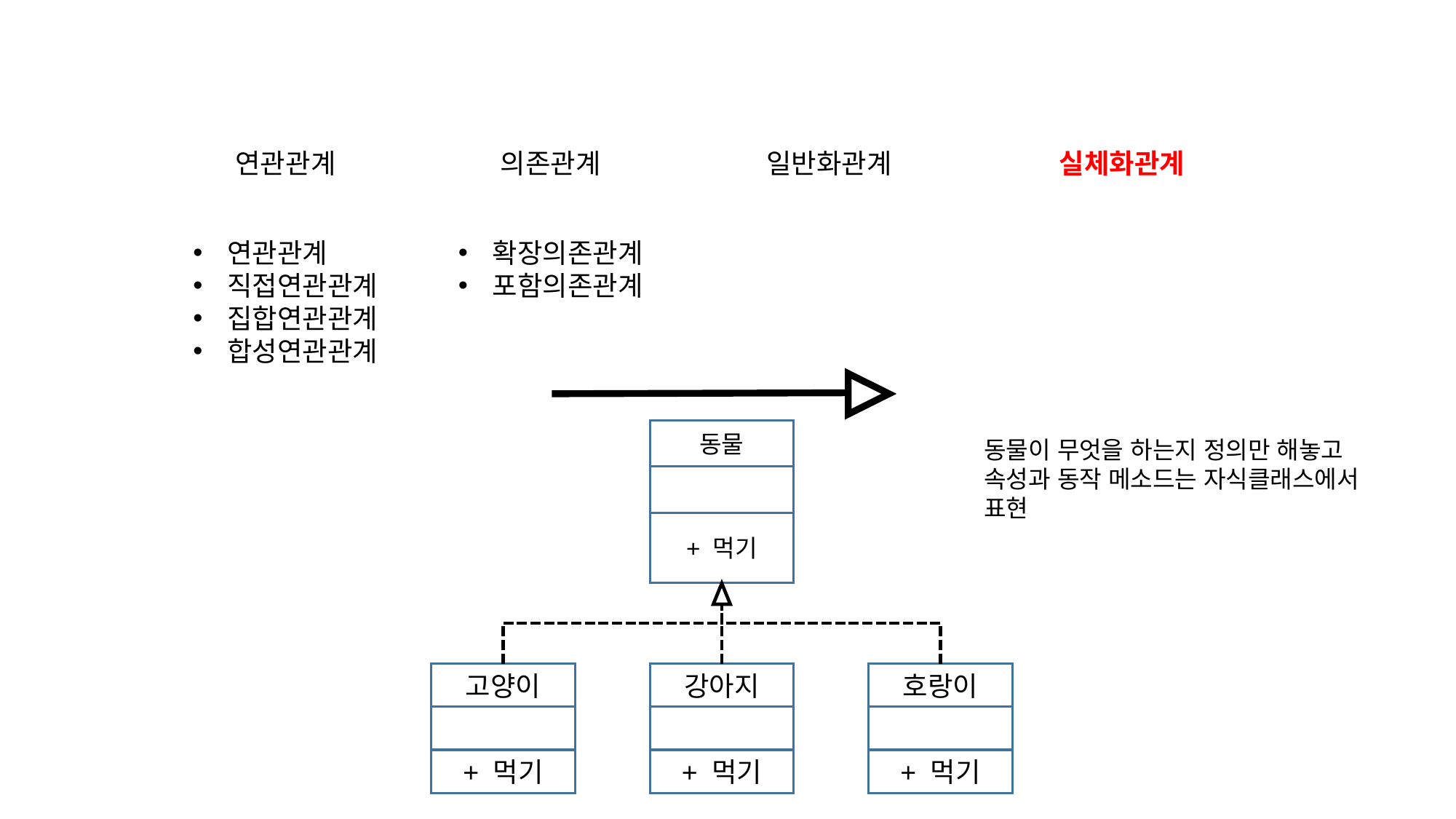

연관관계
의존관계
일반화관계
실체화관계
확장의존관계
포함의존관계
연관관계
직접연관관계
집합연관관계
합성연관관계

동물

+ 먹기
동물이 무엇을 하는지 정의만 해놓고
속성과 동작 메소드는 자식클래스에서
표현

고양이

+ 먹기
호랑이

+ 먹기
강아지

+ 먹기